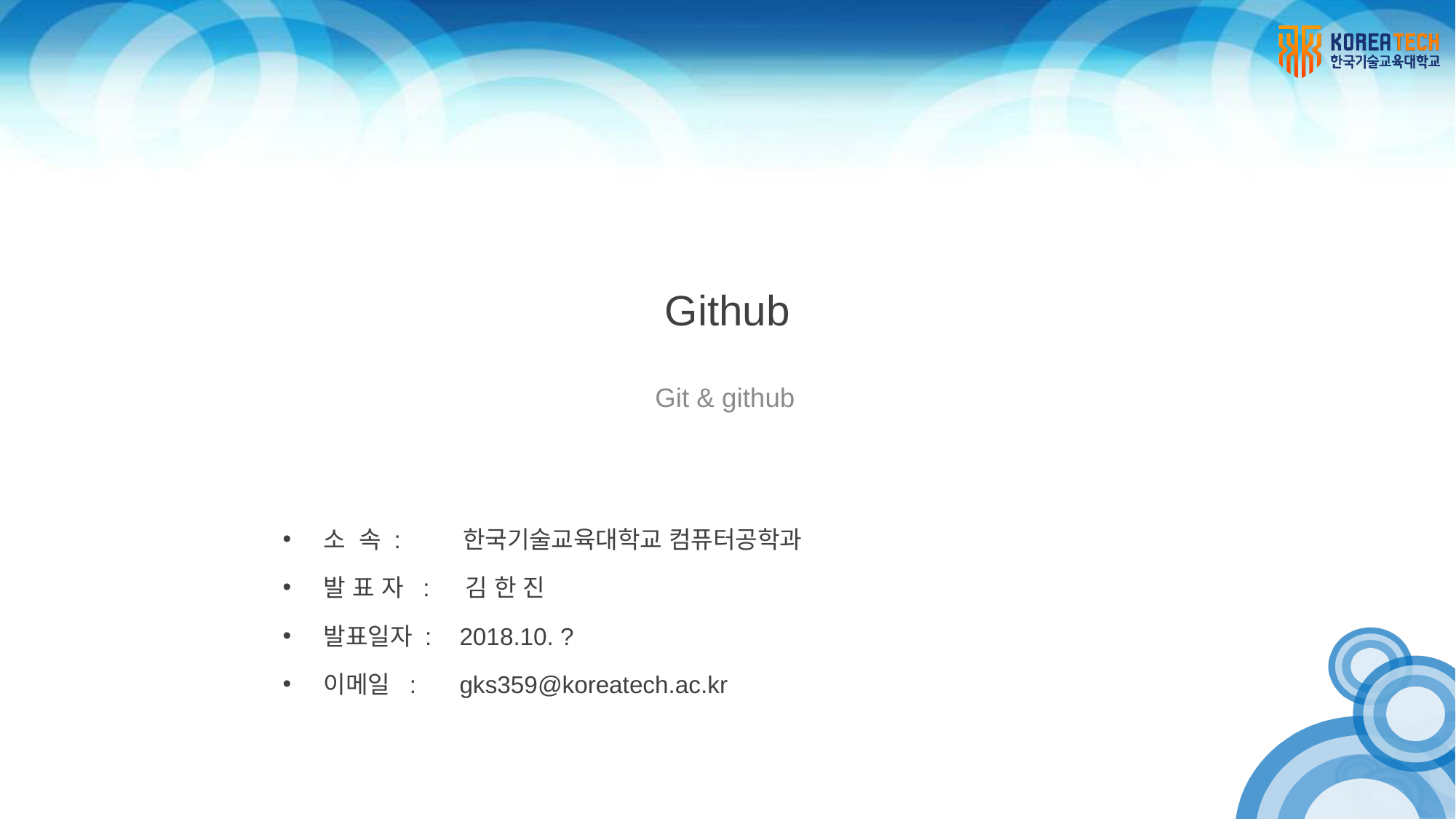

# Github
Git & github
소  속 :
발 표 자  :
발표일자 :
이메일  :
  한국기술교육대학교 컴퓨터공학과
  김 한 진
  2018.10. ?
  gks359@koreatech.ac.kr